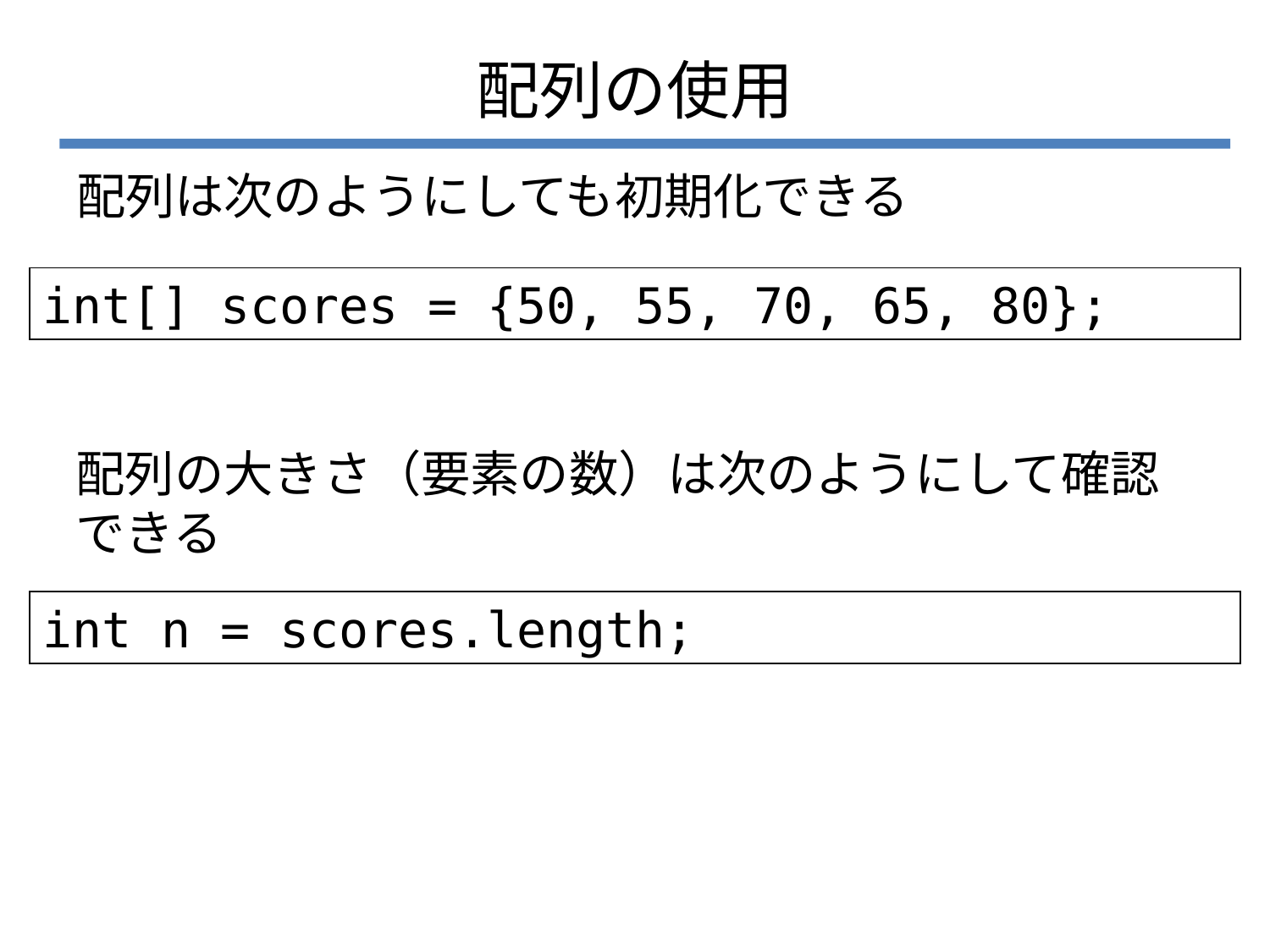

# 配列の使用
配列は次のようにしても初期化できる
int[] scores = {50, 55, 70, 65, 80};
配列の大きさ（要素の数）は次のようにして確認できる
int n = scores.length;